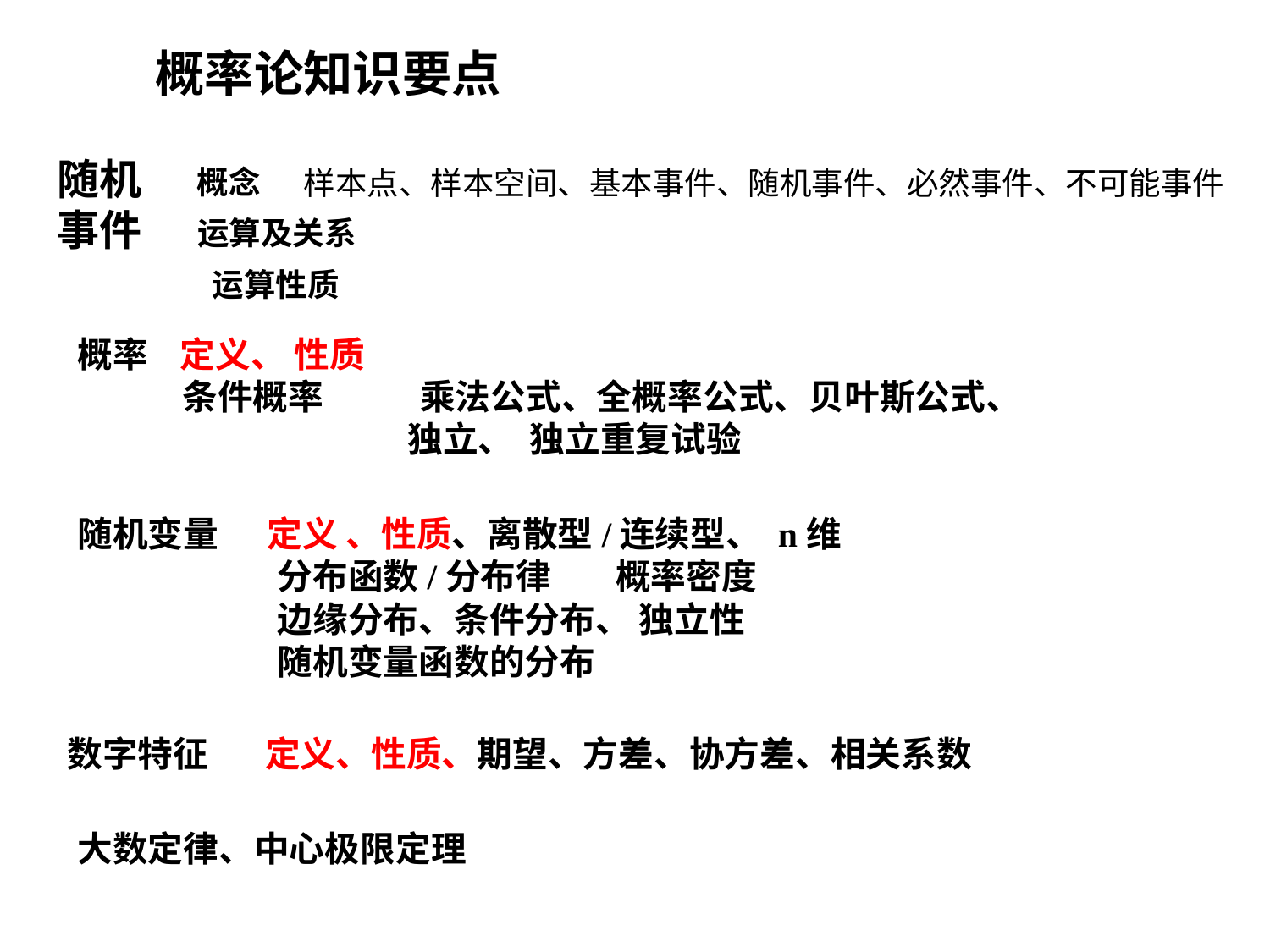

概率论知识要点
随机事件
概念
样本点、样本空间、基本事件、随机事件、必然事件、不可能事件
运算及关系
 运算性质
概率    定义、 性质
            条件概率            乘法公式、全概率公式、贝叶斯公式、
                                        独立、  独立重复试验
随机变量      定义 、性质、离散型/连续型、 n维
	        分布函数/分布律        概率密度
	        边缘分布、条件分布、 独立性
	        随机变量函数的分布
数字特征       定义、性质、期望、方差、协方差、相关系数

大数定律、中心极限定理
1